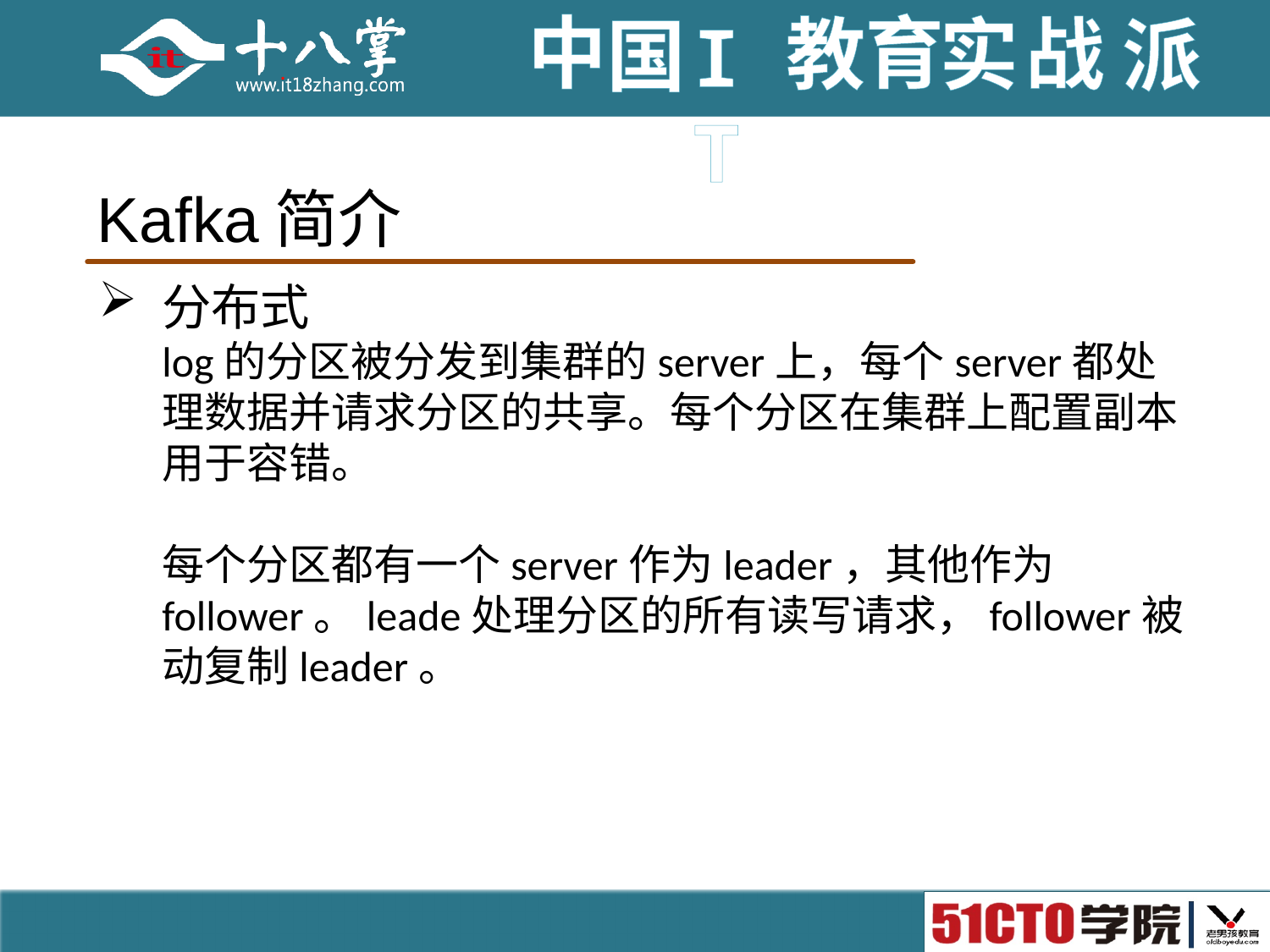

# Kafka简介
分布式
log的分区被分发到集群的server上，每个server都处理数据并请求分区的共享。每个分区在集群上配置副本用于容错。
每个分区都有一个server作为leader，其他作为follower。leade处理分区的所有读写请求，follower被动复制leader。